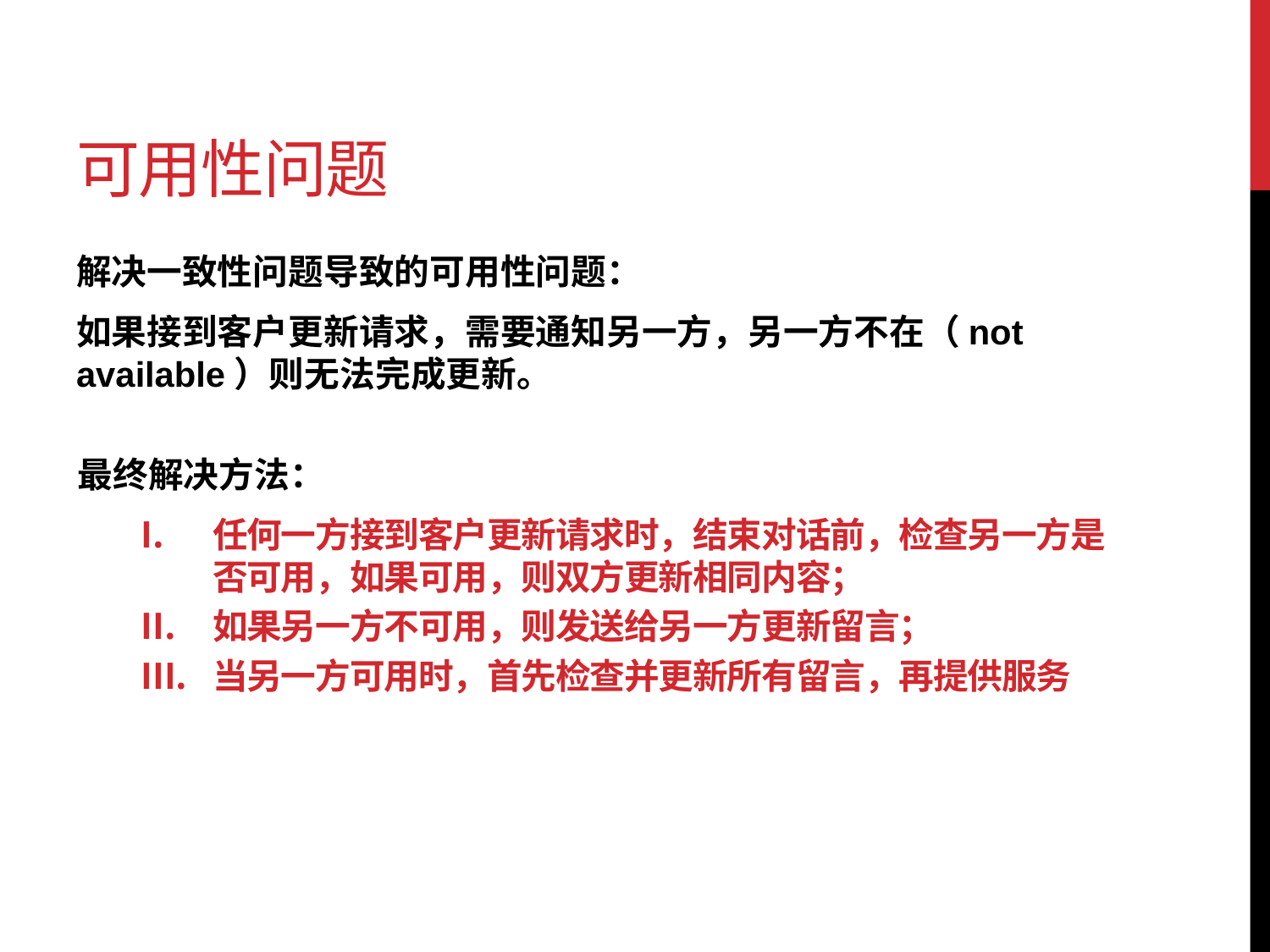

# 可用性问题
解决一致性问题导致的可用性问题：
如果接到客户更新请求，需要通知另一方，另一方不在（not available）则无法完成更新。
最终解决方法：
任何一方接到客户更新请求时，结束对话前，检查另一方是否可用，如果可用，则双方更新相同内容；
如果另一方不可用，则发送给另一方更新留言；
当另一方可用时，首先检查并更新所有留言，再提供服务